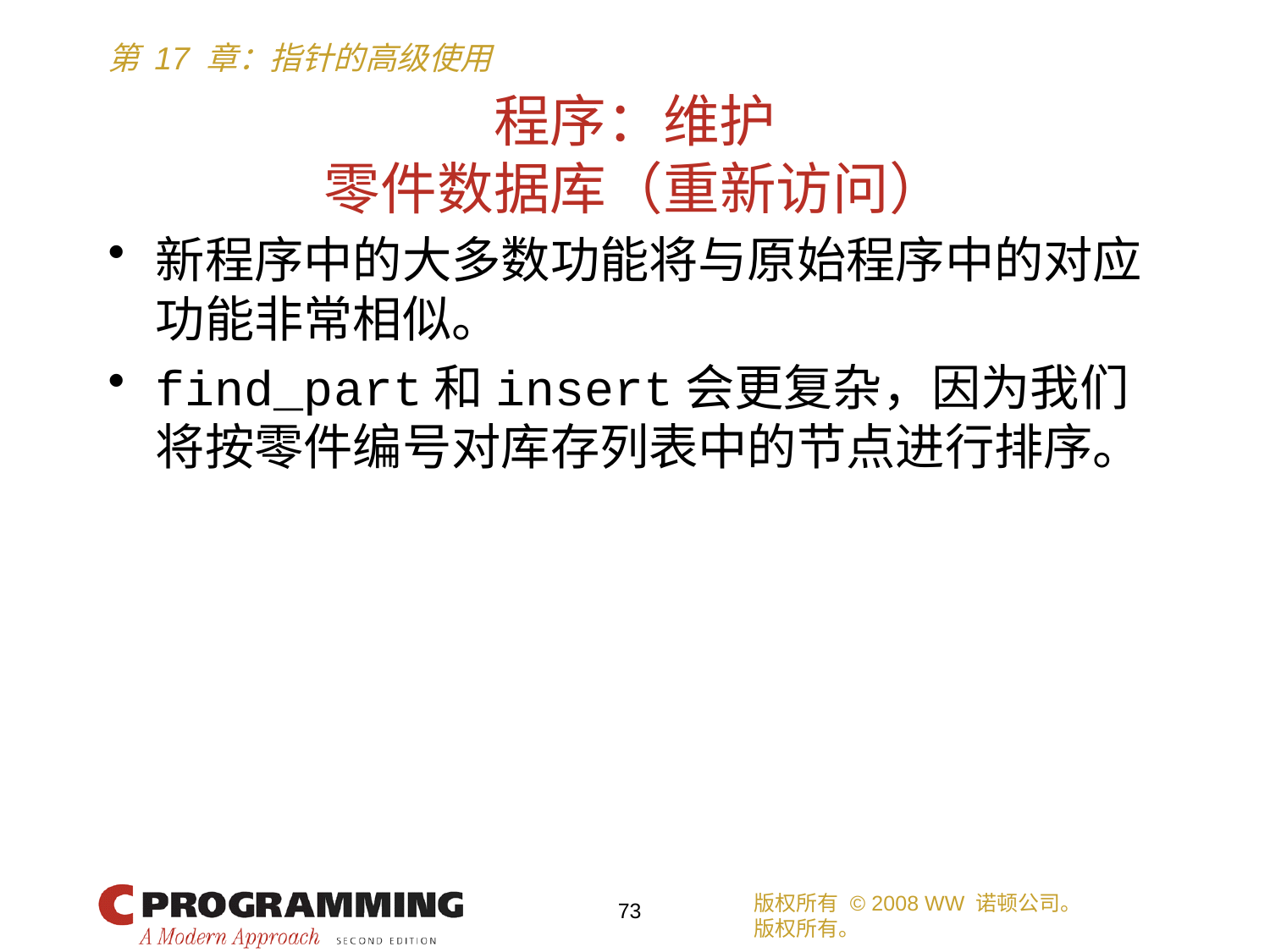

# 程序：维护 零件数据库（重新访问）
新程序中的大多数功能将与原始程序中的对应功能非常相似。
find_part和insert会更复杂，因为我们将按零件编号对库存列表中的节点进行排序。
版权所有 © 2008 WW 诺顿公司。
版权所有。
73